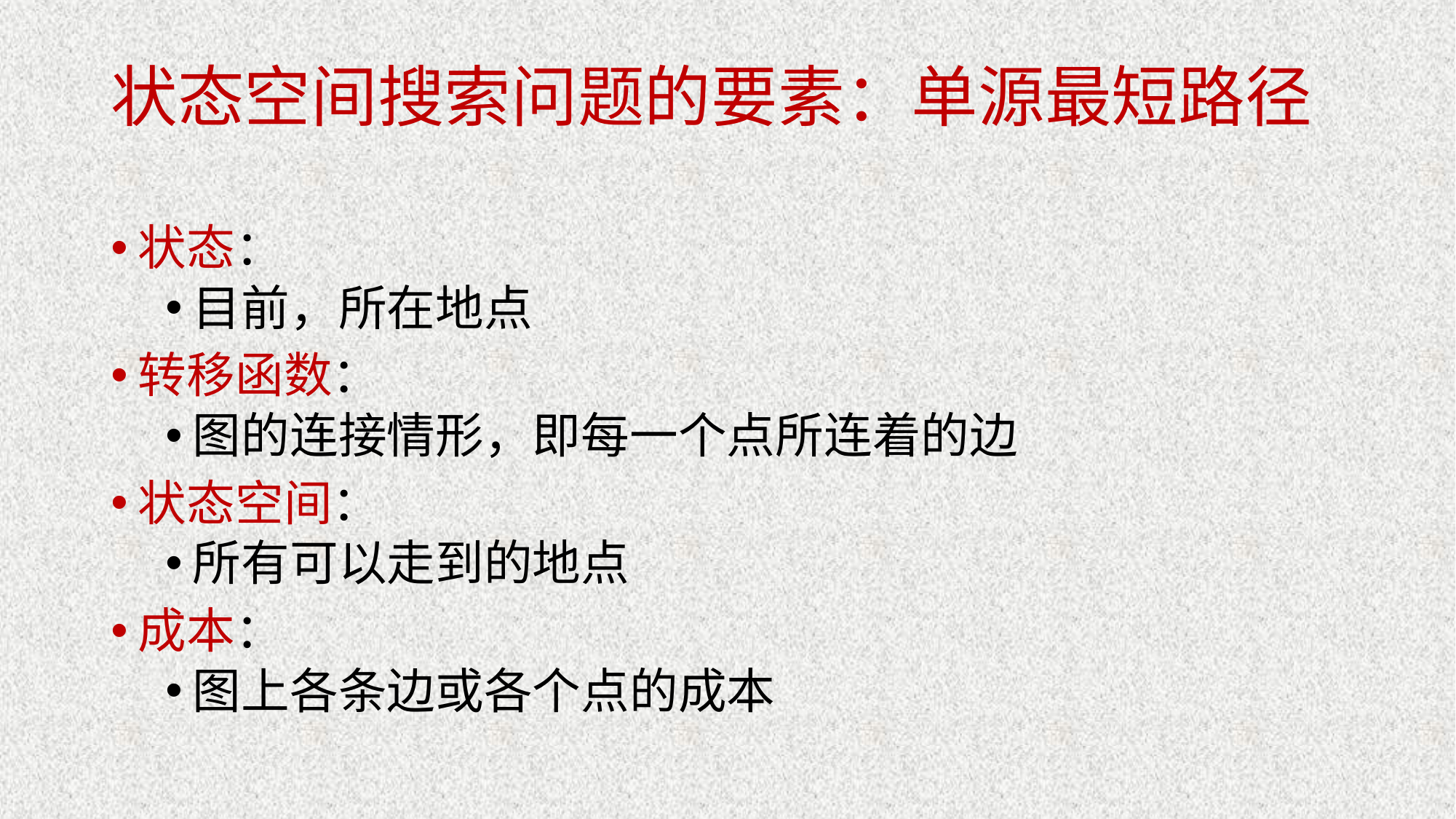

# 状态空间搜索问题的要素：单源最短路径
状态：
目前，所在地点
转移函数：
图的连接情形，即每一个点所连着的边
状态空间：
所有可以走到的地点
成本：
图上各条边或各个点的成本